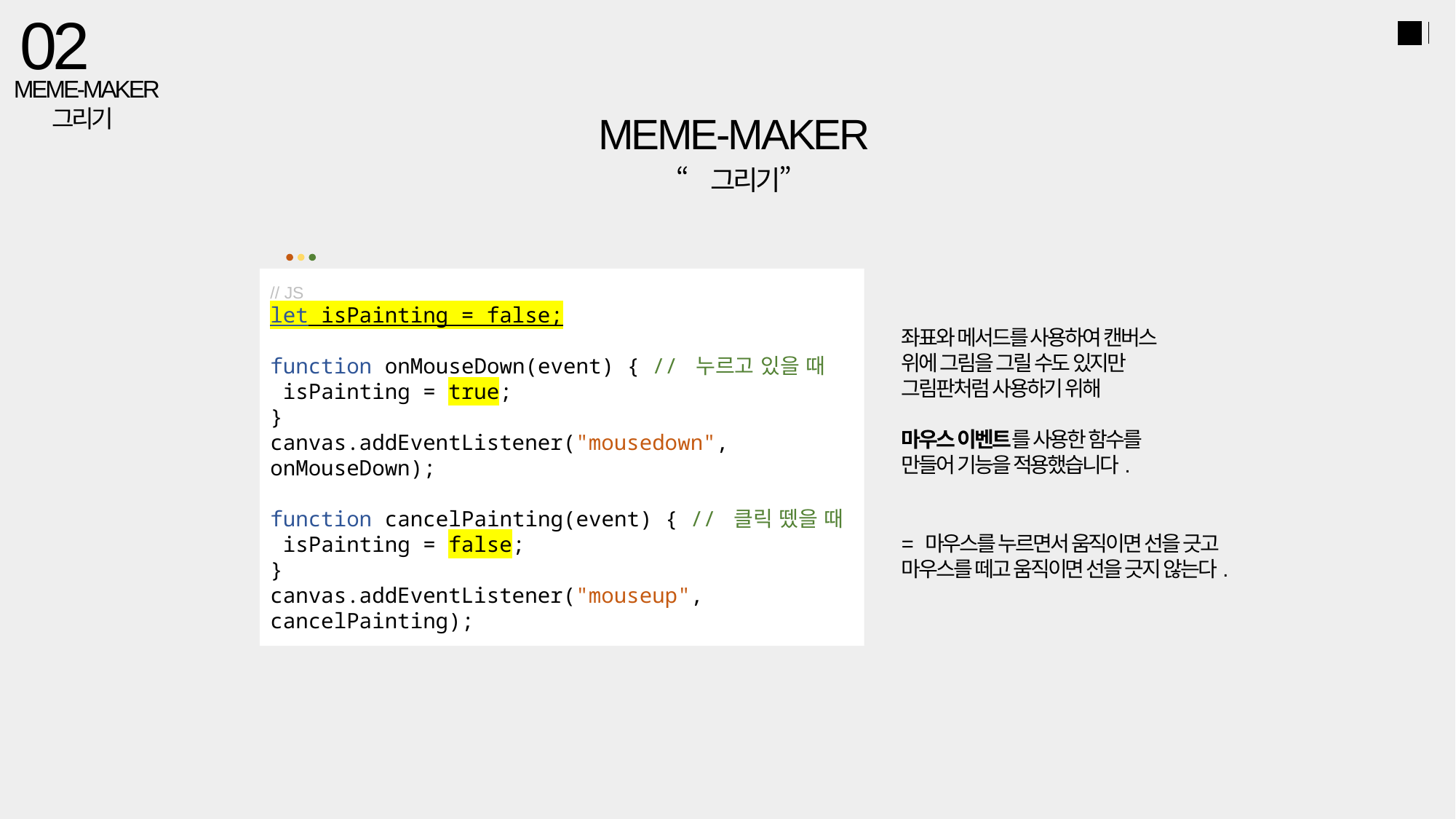

02
 MEME-MAKER
그리기

MEME-MAKER
“그리기”

// JS
let isPainting = false;
function onMouseDown(event) { // 누르고 있을 때
 isPainting = true;
}
canvas.addEventListener("mousedown", onMouseDown);
function cancelPainting(event) { // 클릭 뗐을 때
 isPainting = false;
}
canvas.addEventListener("mouseup", cancelPainting);
좌표와 메서드를 사용하여 캔버스
위에 그림을 그릴 수도 있지만
그림판처럼 사용하기 위해

마우스 이벤트를 사용한 함수를
만들어 기능을 적용했습니다.
= 마우스를 누르면서 움직이면 선을 긋고
마우스를 떼고 움직이면 선을 긋지 않는다.